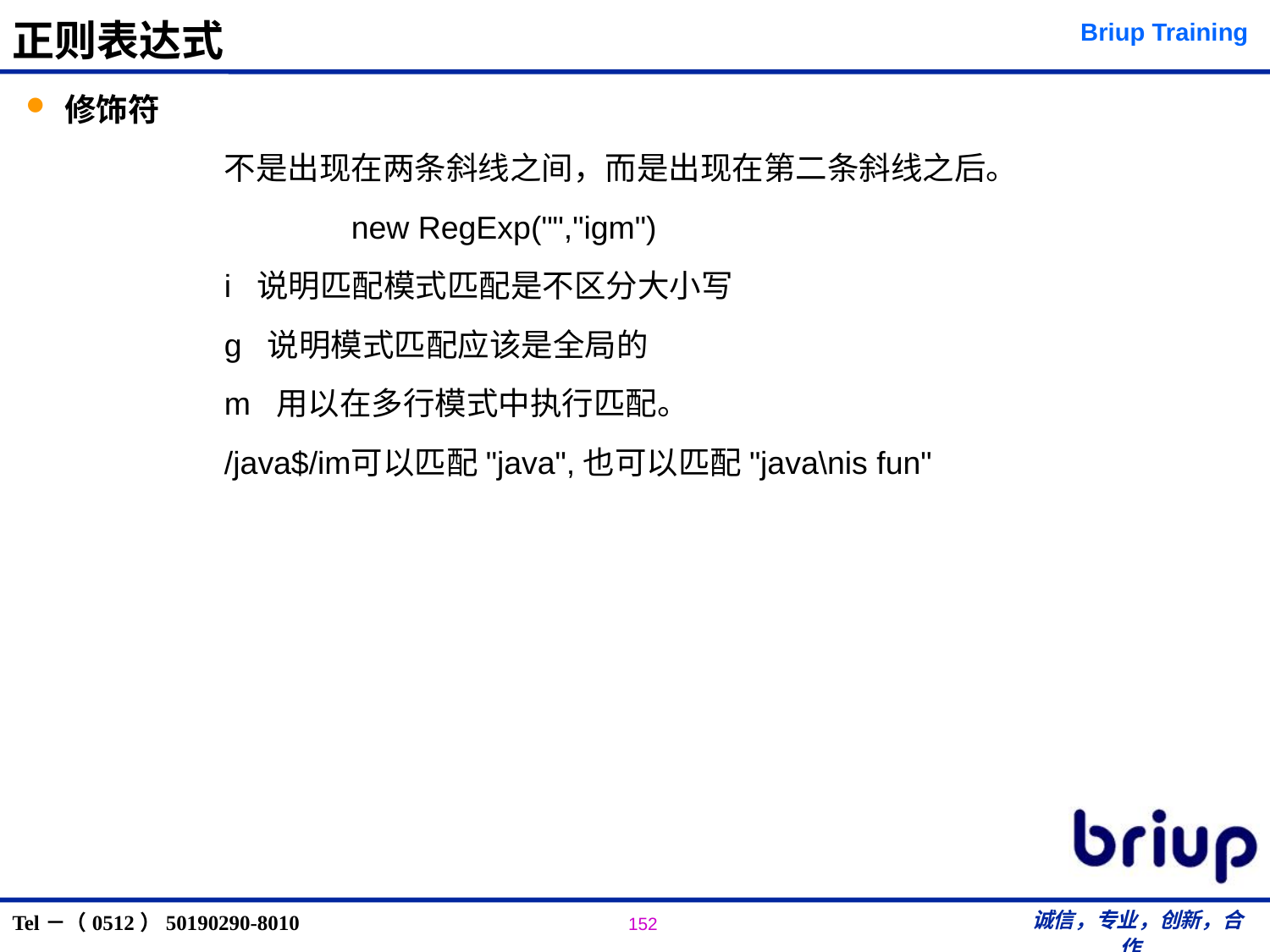

# 正则表达式

修饰符
	不是出现在两条斜线之间，而是出现在第二条斜线之后。
		new RegExp("","igm")
	i  说明匹配模式匹配是不区分大小写
	g  说明模式匹配应该是全局的
	m  用以在多行模式中执行匹配。
	/java$/im	可以匹配"java",也可以匹配"java\nis fun"